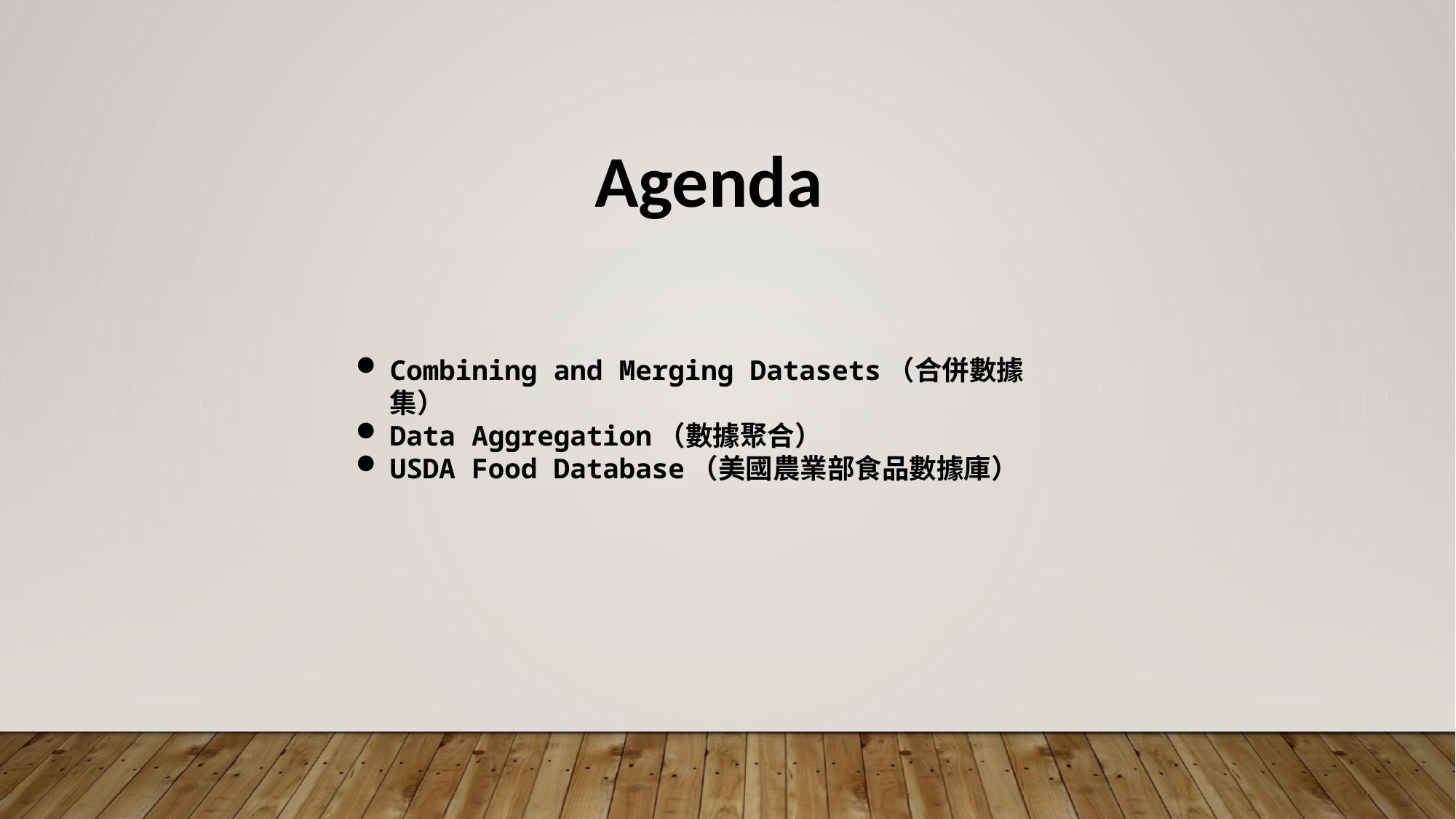

Agenda

Combining and Merging Datasets（合併數據集）
Data Aggregation（數據聚合）
USDA Food Database（美國農業部食品數據庫）